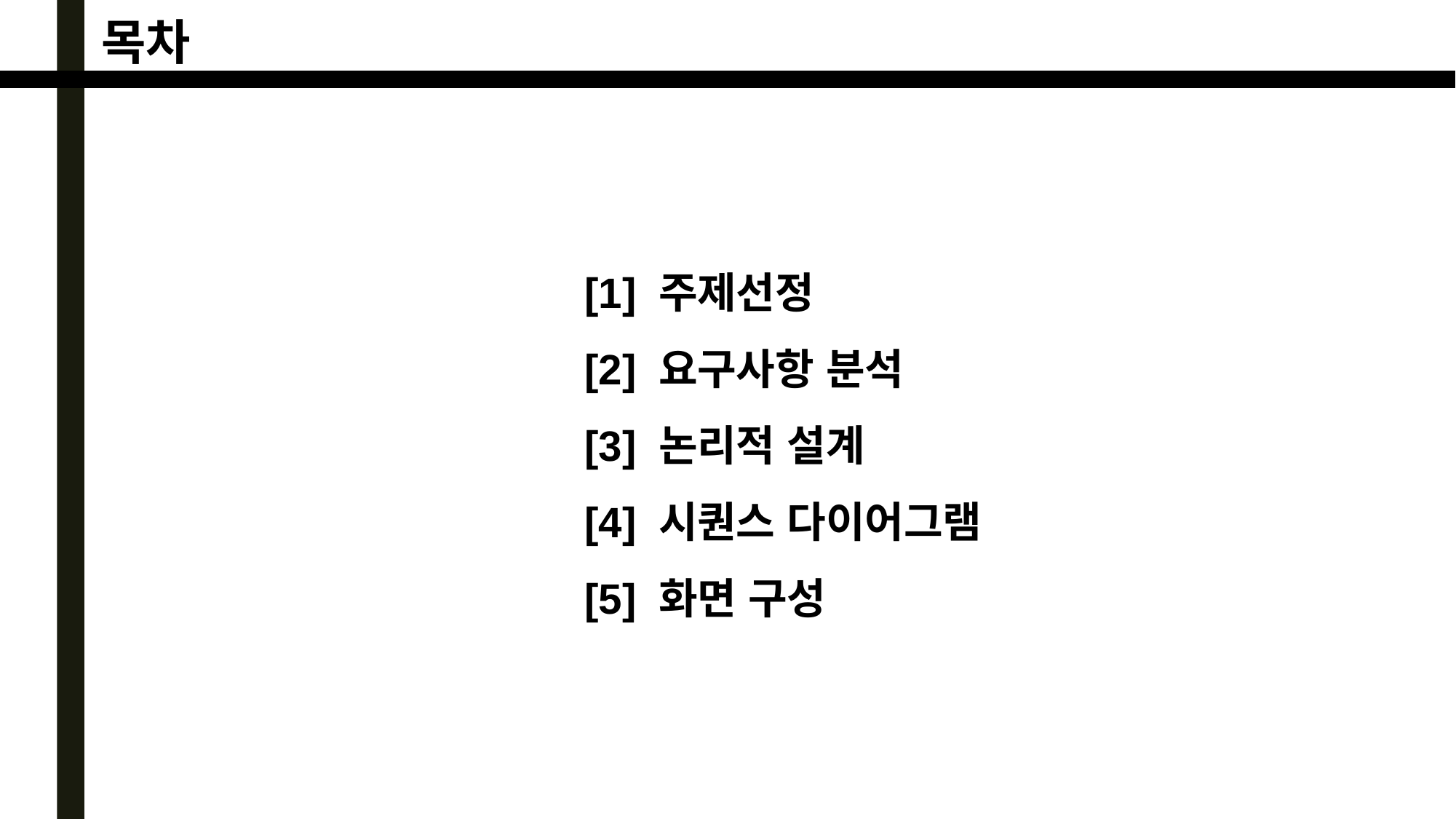

목차
[1] 주제선정
[2] 요구사항 분석
[3] 논리적 설계
[4] 시퀀스 다이어그램
[5] 화면 구성